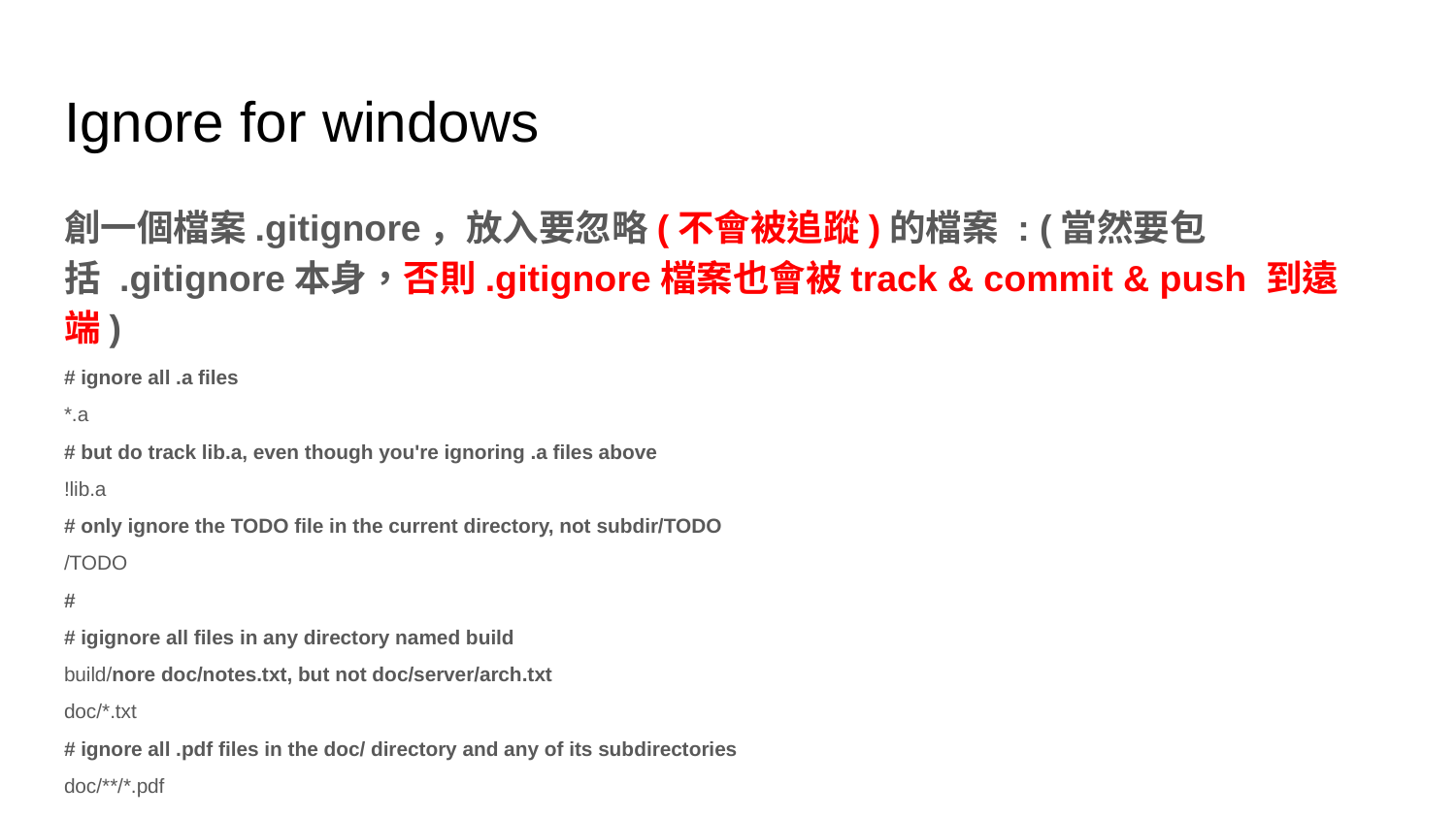

# Ignore for windows
創一個檔案.gitignore，放入要忽略(不會被追蹤)的檔案 : (當然要包括 .gitignore本身，否則.gitignore檔案也會被track & commit & push 到遠端)
# ignore all .a files
*.a
# but do track lib.a, even though you're ignoring .a files above
!lib.a
# only ignore the TODO file in the current directory, not subdir/TODO
/TODO
#
# igignore all files in any directory named build
build/nore doc/notes.txt, but not doc/server/arch.txt
doc/*.txt
# ignore all .pdf files in the doc/ directory and any of its subdirectories
doc/**/*.pdf